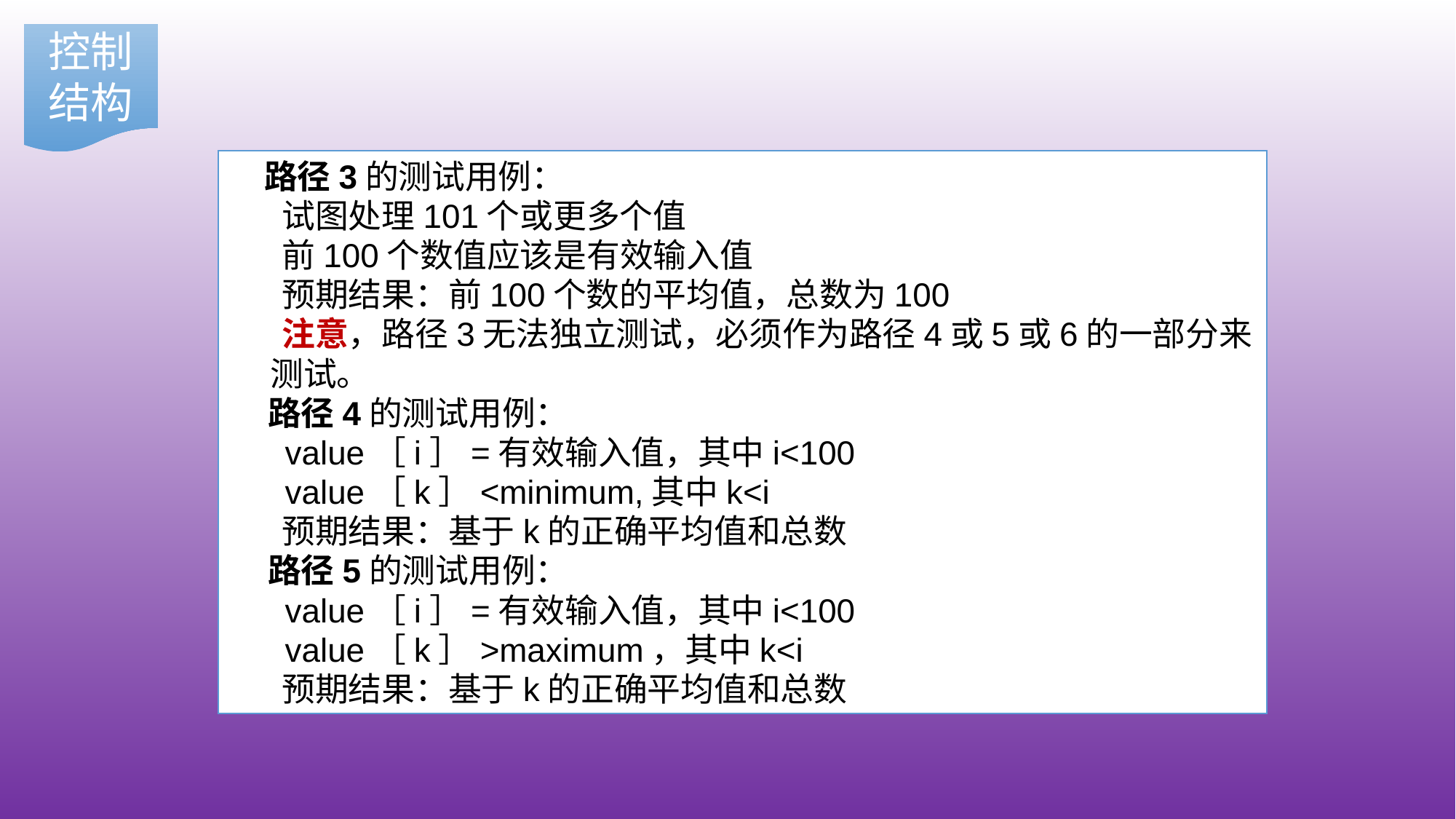

控制结构
    路径3的测试用例：
      试图处理101个或更多个值
      前100个数值应该是有效输入值
      预期结果：前100个数的平均值，总数为100
      注意，路径3无法独立测试，必须作为路径4或5或6的一部分来测试。
    路径4的测试用例：
      value［i］=有效输入值，其中i<100
      value［k］<minimum,其中k<i
      预期结果：基于k的正确平均值和总数
    路径5的测试用例：
      value［i］=有效输入值，其中i<100
      value［k］>maximum，其中k<i
      预期结果：基于k的正确平均值和总数